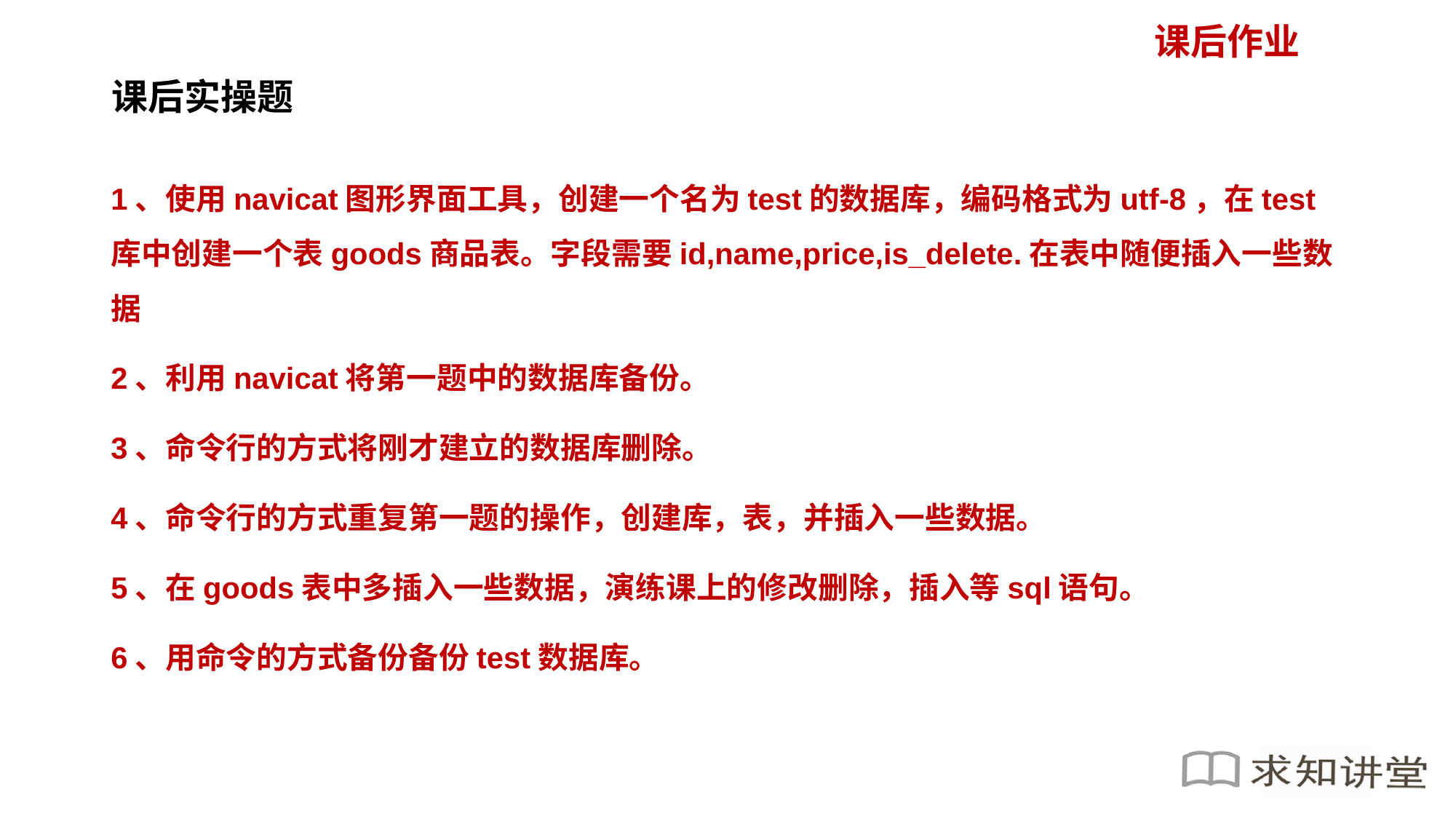

1、使用navicat图形界面工具，创建一个名为test的数据库，编码格式为utf-8，在test库中创建一个表goods商品表。字段需要id,name,price,is_delete.在表中随便插入一些数据
2、利用navicat将第一题中的数据库备份。
3、命令行的方式将刚才建立的数据库删除。
4、命令行的方式重复第一题的操作，创建库，表，并插入一些数据。
5、在goods表中多插入一些数据，演练课上的修改删除，插入等sql语句。
6、用命令的方式备份备份test数据库。